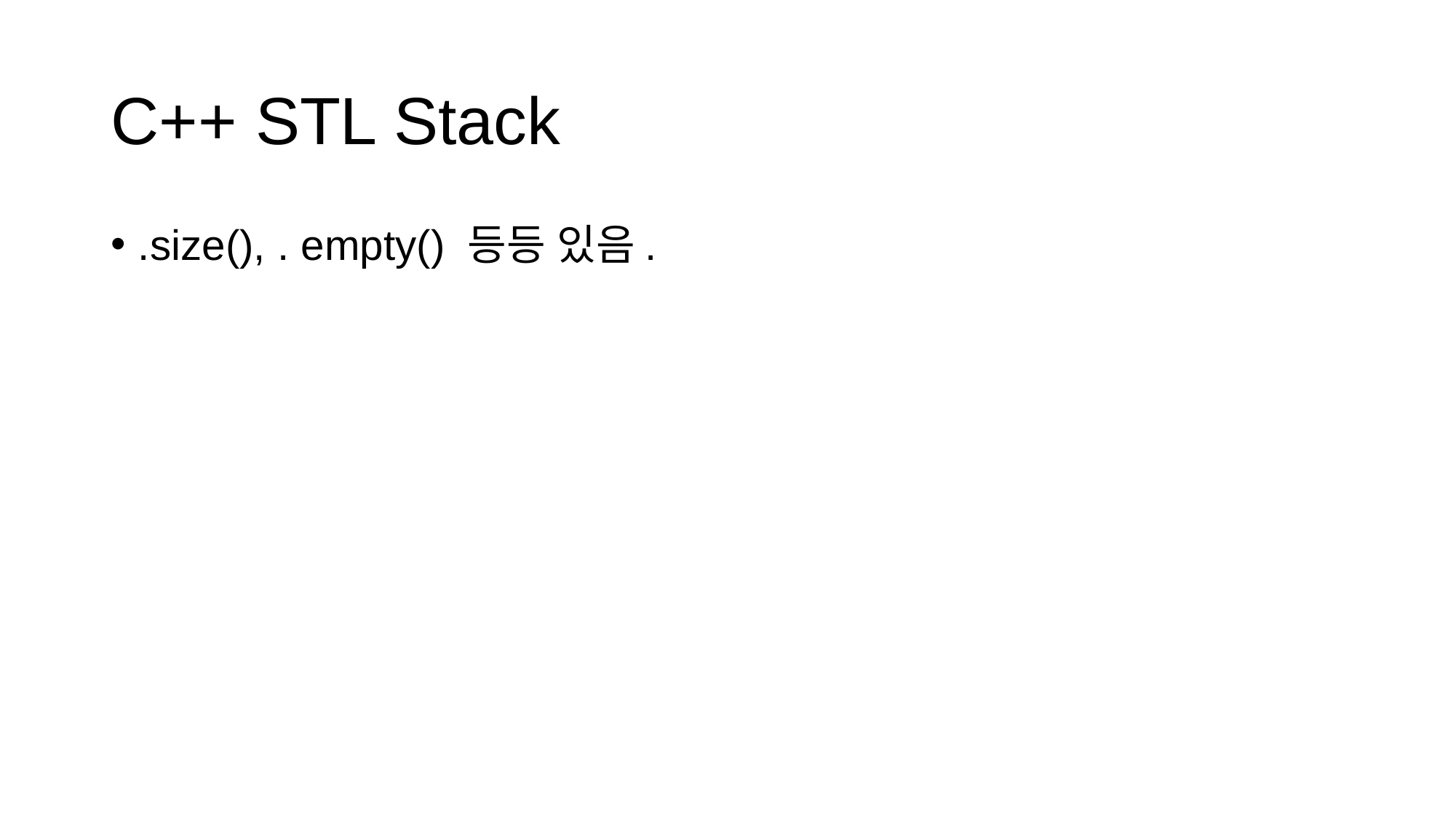

# C++ STL Stack
.size(), . empty() 등등 있음.